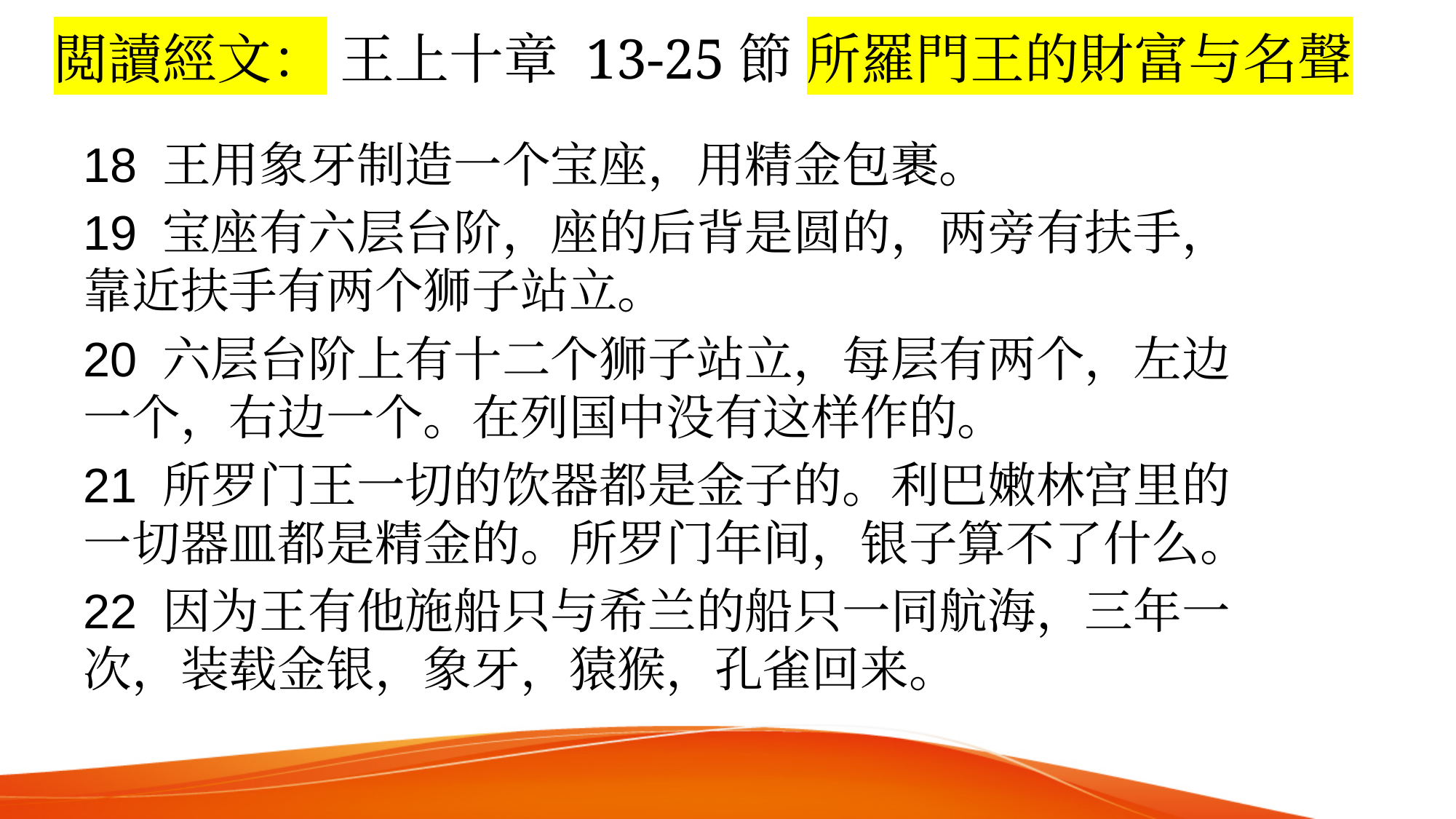

# 閲讀經文： 王上十章 13-25節 所羅門王的財富与名聲
18 王用象牙制造一个宝座，用精金包裹。
19 宝座有六层台阶，座的后背是圆的，两旁有扶手，靠近扶手有两个狮子站立。
20 六层台阶上有十二个狮子站立，每层有两个，左边一个，右边一个。在列国中没有这样作的。
21 所罗门王一切的饮器都是金子的。利巴嫩林宫里的一切器皿都是精金的。所罗门年间，银子算不了什么。
22 因为王有他施船只与希兰的船只一同航海，三年一次，装载金银，象牙，猿猴，孔雀回来。